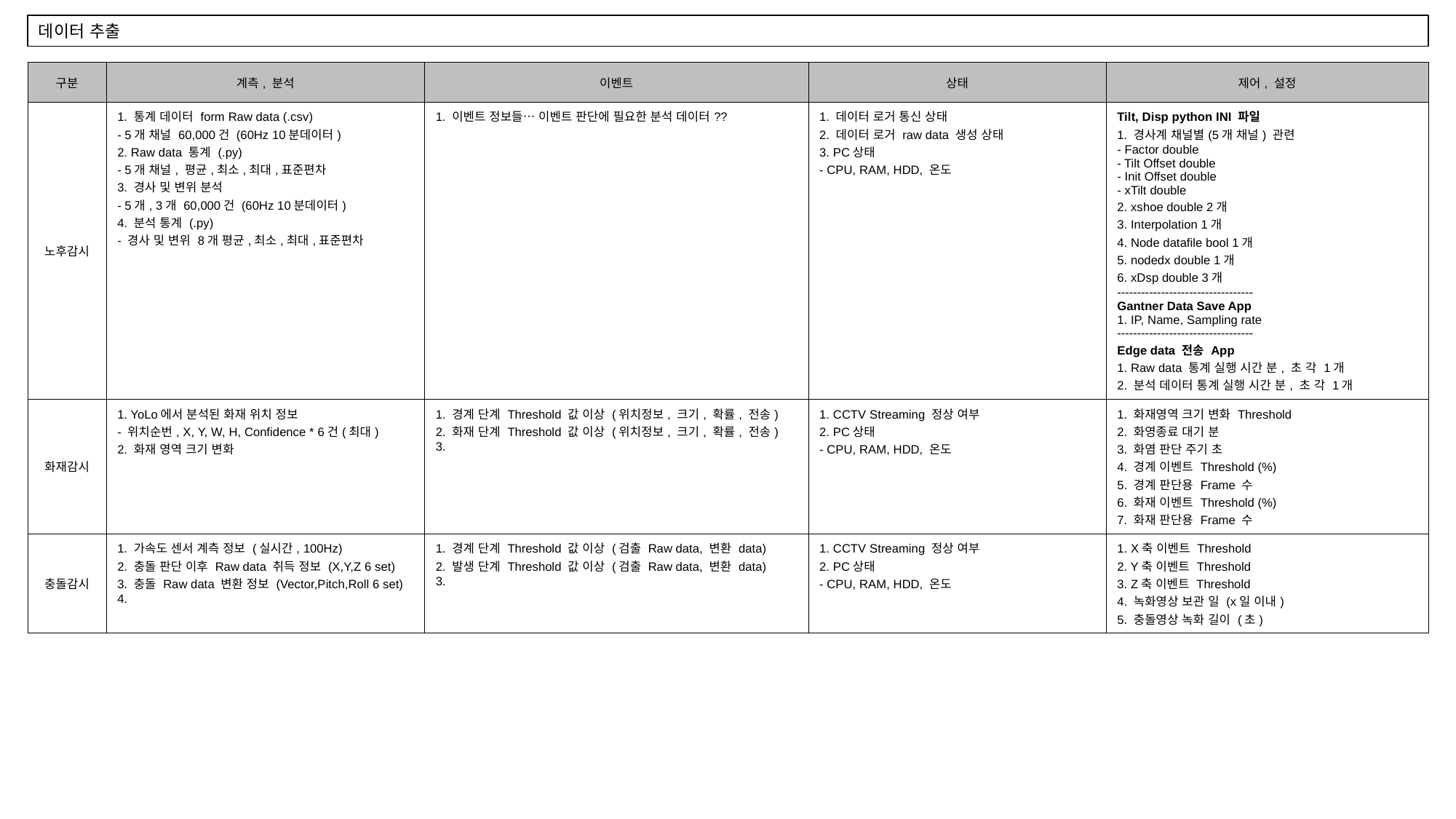

데이터 추출
| 구분 | 계측, 분석 | 이벤트 | 상태 | 제어, 설정 |
| --- | --- | --- | --- | --- |
| 노후감시 | 1. 통계 데이터 form Raw data (.csv) - 5개 채널 60,000건 (60Hz 10분데이터) 2. Raw data 통계 (.py) - 5개 채널, 평균,최소,최대,표준편차 3. 경사 및 변위 분석 - 5개, 3개 60,000건 (60Hz 10분데이터) 4. 분석 통계 (.py) - 경사 및 변위 8개 평균,최소,최대,표준편차 | 1. 이벤트 정보들… 이벤트 판단에 필요한 분석 데이터?? | 1. 데이터 로거 통신 상태 2. 데이터 로거 raw data 생성 상태 3. PC상태 - CPU, RAM, HDD, 온도 | Tilt, Disp python INI 파일 1. 경사계 채널별(5개 채널) 관련 - Factor double - Tilt Offset double - Init Offset double - xTilt double 2. xshoe double 2개 3. Interpolation 1개 4. Node datafile bool 1개 5. nodedx double 1개 6. xDsp double 3개 ---------------------------------- Gantner Data Save App 1. IP, Name, Sampling rate ---------------------------------- Edge data 전송 App 1. Raw data 통계 실행 시간 분, 초 각 1개 2. 분석 데이터 통계 실행 시간 분, 초 각 1개 |
| 화재감시 | 1. YoLo에서 분석된 화재 위치 정보 - 위치순번, X, Y, W, H, Confidence \* 6건(최대) 2. 화재 영역 크기 변화 | 1. 경계 단계 Threshold 값 이상 (위치정보, 크기, 확률, 전송) 2. 화재 단계 Threshold 값 이상 (위치정보, 크기, 확률, 전송) 3. | 1. CCTV Streaming 정상 여부 2. PC상태 - CPU, RAM, HDD, 온도 | 1. 화재영역 크기 변화 Threshold 2. 화영종료 대기 분 3. 화염 판단 주기 초 4. 경계 이벤트 Threshold (%) 5. 경계 판단용 Frame 수 6. 화재 이벤트 Threshold (%) 7. 화재 판단용 Frame 수 |
| 충돌감시 | 1. 가속도 센서 계측 정보 (실시간, 100Hz) 2. 충돌 판단 이후 Raw data 취득 정보 (X,Y,Z 6 set) 3. 충돌 Raw data 변환 정보 (Vector,Pitch,Roll 6 set) 4. | 1. 경계 단계 Threshold 값 이상 (검출 Raw data, 변환 data) 2. 발생 단계 Threshold 값 이상 (검출 Raw data, 변환 data) 3. | 1. CCTV Streaming 정상 여부 2. PC상태 - CPU, RAM, HDD, 온도 | 1. X축 이벤트 Threshold 2. Y축 이벤트 Threshold 3. Z축 이벤트 Threshold 4. 녹화영상 보관 일 (x일 이내) 5. 충돌영상 녹화 길이 (초) |